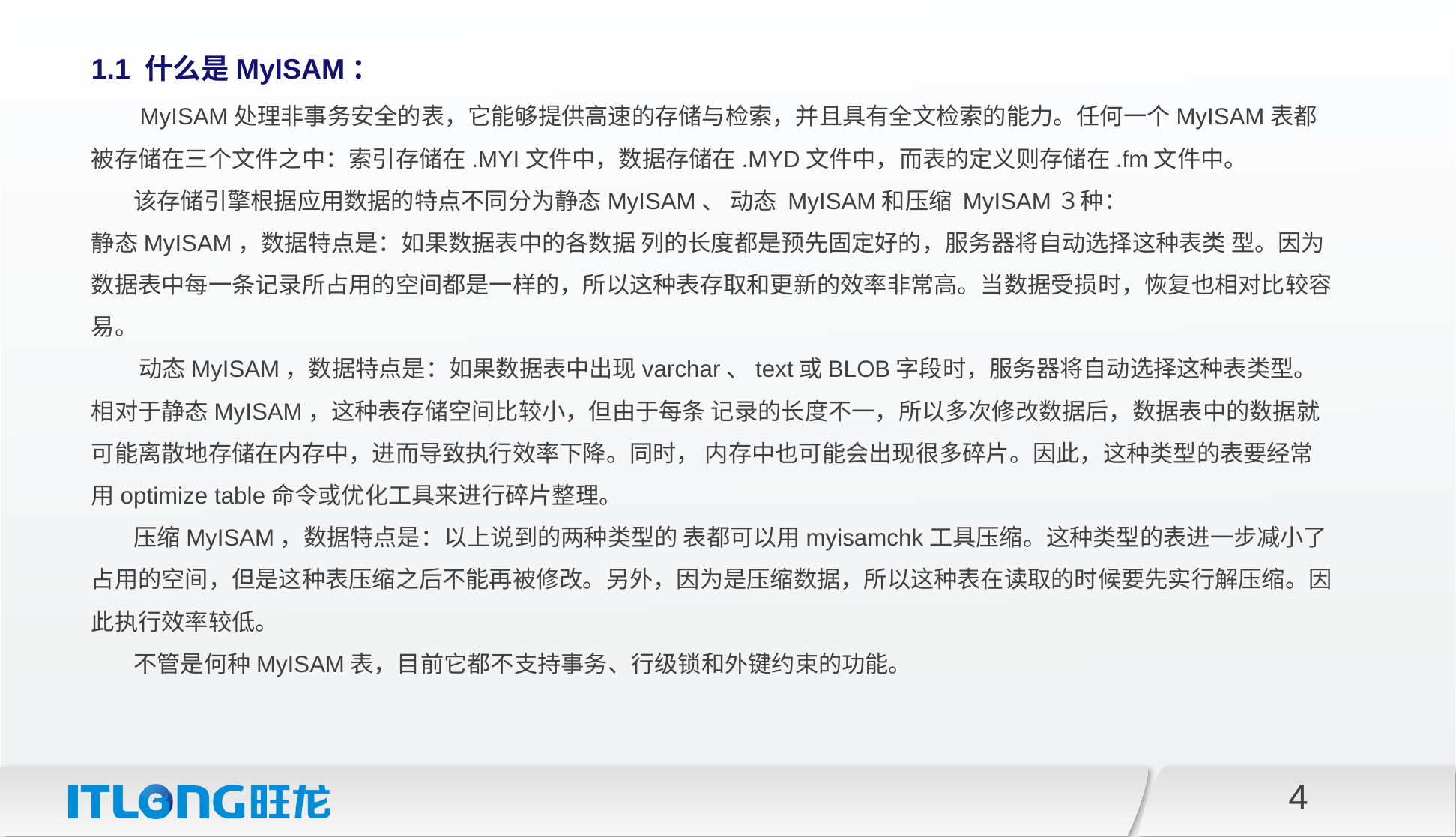

1.1 什么是MyISAM：
       MyISAM处理非事务安全的表，它能够提供高速的存储与检索，并且具有全文检索的能力。任何一个MyISAM表都被存储在三个文件之中：索引存储在.MYI文件中，数据存储在.MYD文件中，而表的定义则存储在.fm文件中。
       该存储引擎根据应用数据的特点不同分为静态MyISAM、 动态 MyISAM和压缩 MyISAM３种：
静态MyISAM，数据特点是：如果数据表中的各数据 列的长度都是预先固定好的，服务器将自动选择这种表类 型。因为数据表中每一条记录所占用的空间都是一样的，所以这种表存取和更新的效率非常高。当数据受损时，恢复也相对比较容易。
        动态MyISAM，数据特点是：如果数据表中出现varchar、text或BLOB字段时，服务器将自动选择这种表类型。 相对于静态MyISAM，这种表存储空间比较小，但由于每条 记录的长度不一，所以多次修改数据后，数据表中的数据就可能离散地存储在内存中，进而导致执行效率下降。同时， 内存中也可能会出现很多碎片。因此，这种类型的表要经常用optimize table命令或优化工具来进行碎片整理。
       压缩MyISAM，数据特点是：以上说到的两种类型的 表都可以用myisamchk工具压缩。这种类型的表进一步减小了占用的空间，但是这种表压缩之后不能再被修改。另外，因为是压缩数据，所以这种表在读取的时候要先实行解压缩。因此执行效率较低。
       不管是何种MyISAM表，目前它都不支持事务、行级锁和外键约束的功能。